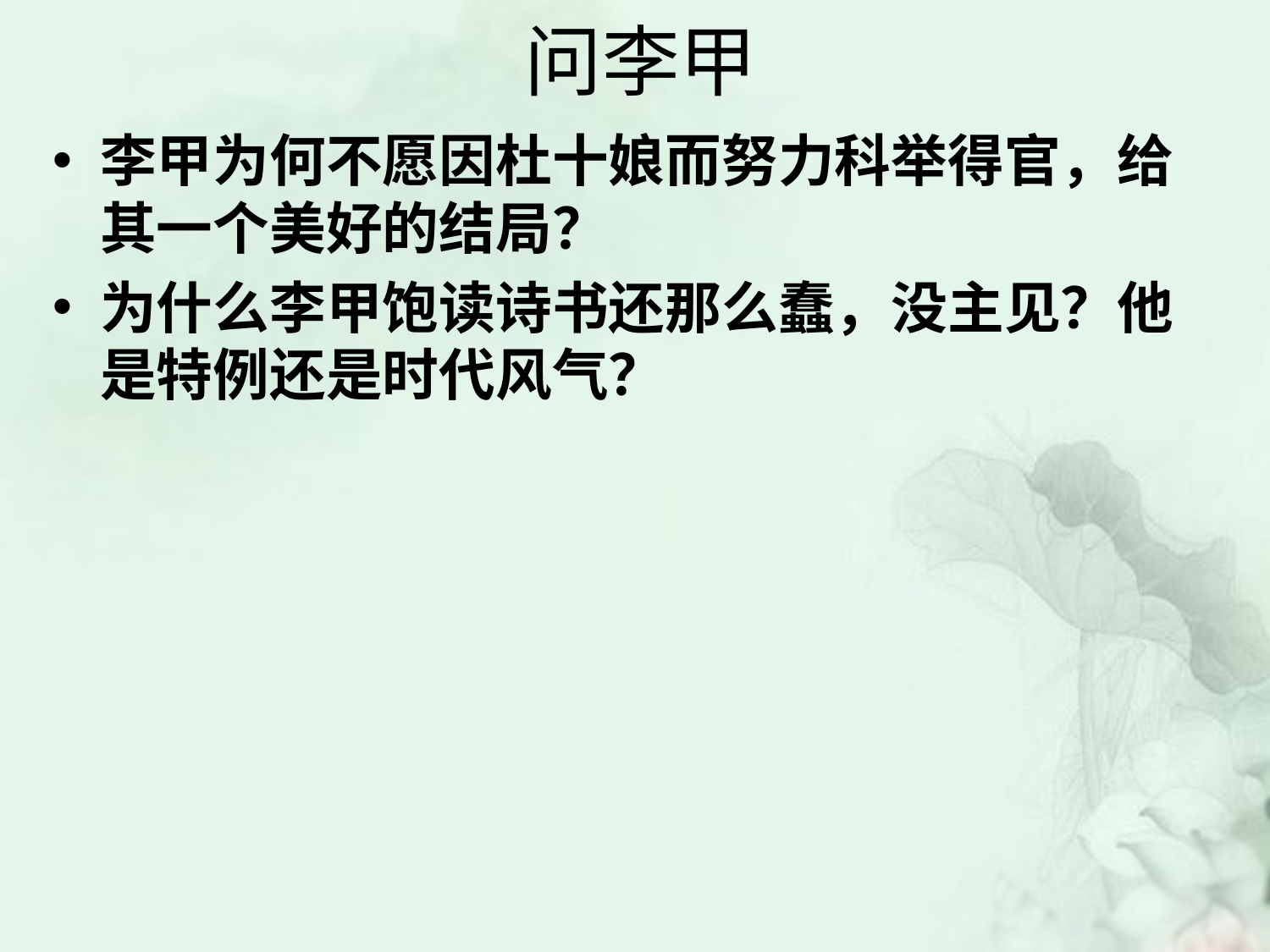

# 问李甲
李甲为何不愿因杜十娘而努力科举得官，给其一个美好的结局？
为什么李甲饱读诗书还那么蠢，没主见？他是特例还是时代风气？